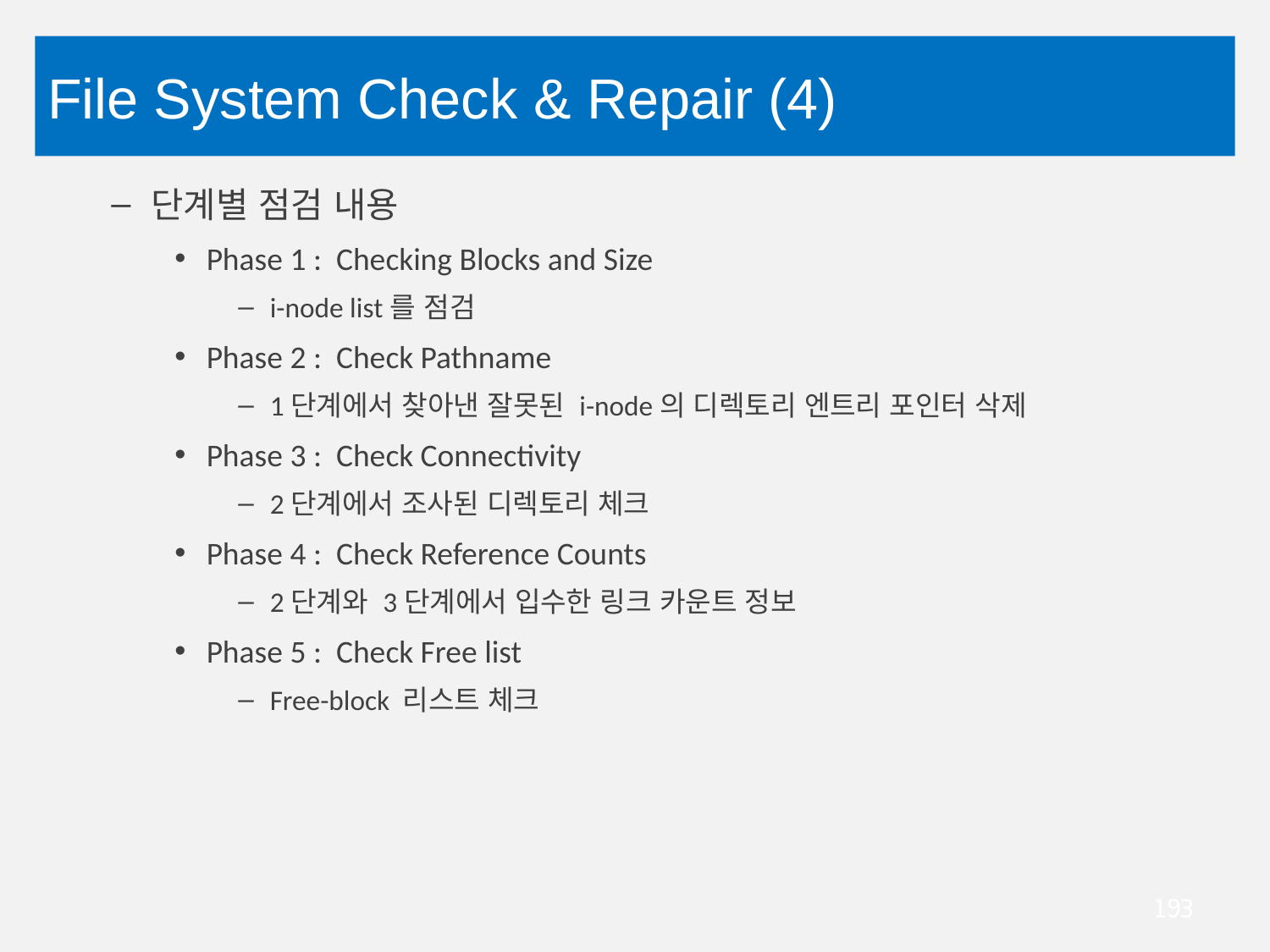

# File System Check & Repair (4)
단계별 점검 내용
Phase 1 :  Checking Blocks and Size
i-node list를 점검
Phase 2 :  Check Pathname
1단계에서 찾아낸 잘못된 i-node의 디렉토리 엔트리 포인터 삭제
Phase 3 :  Check Connectivity
2단계에서 조사된 디렉토리 체크
Phase 4 :  Check Reference Counts
2단계와 3단계에서 입수한 링크 카운트 정보
Phase 5 :  Check Free list
Free-block 리스트 체크

193